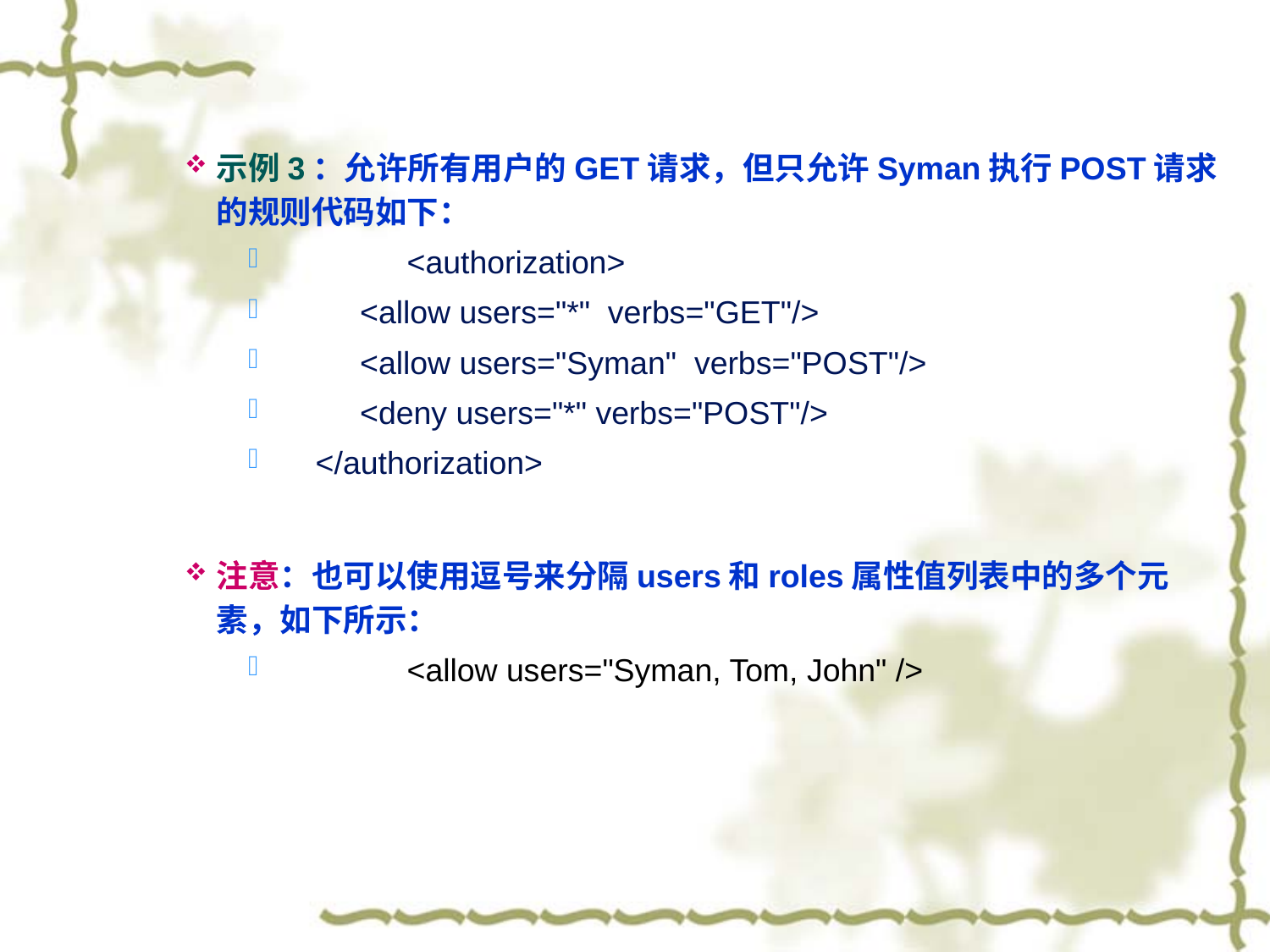

示例3：允许所有用户的GET请求，但只允许Syman执行POST请求的规则代码如下：
	<authorization>
         <allow users="*"  verbs="GET"/>
         <allow users="Syman"  verbs="POST"/>
         <deny users="*" verbs="POST"/>
    </authorization>

注意：也可以使用逗号来分隔users和roles属性值列表中的多个元素，如下所示：
	<allow users="Syman, Tom, John" />